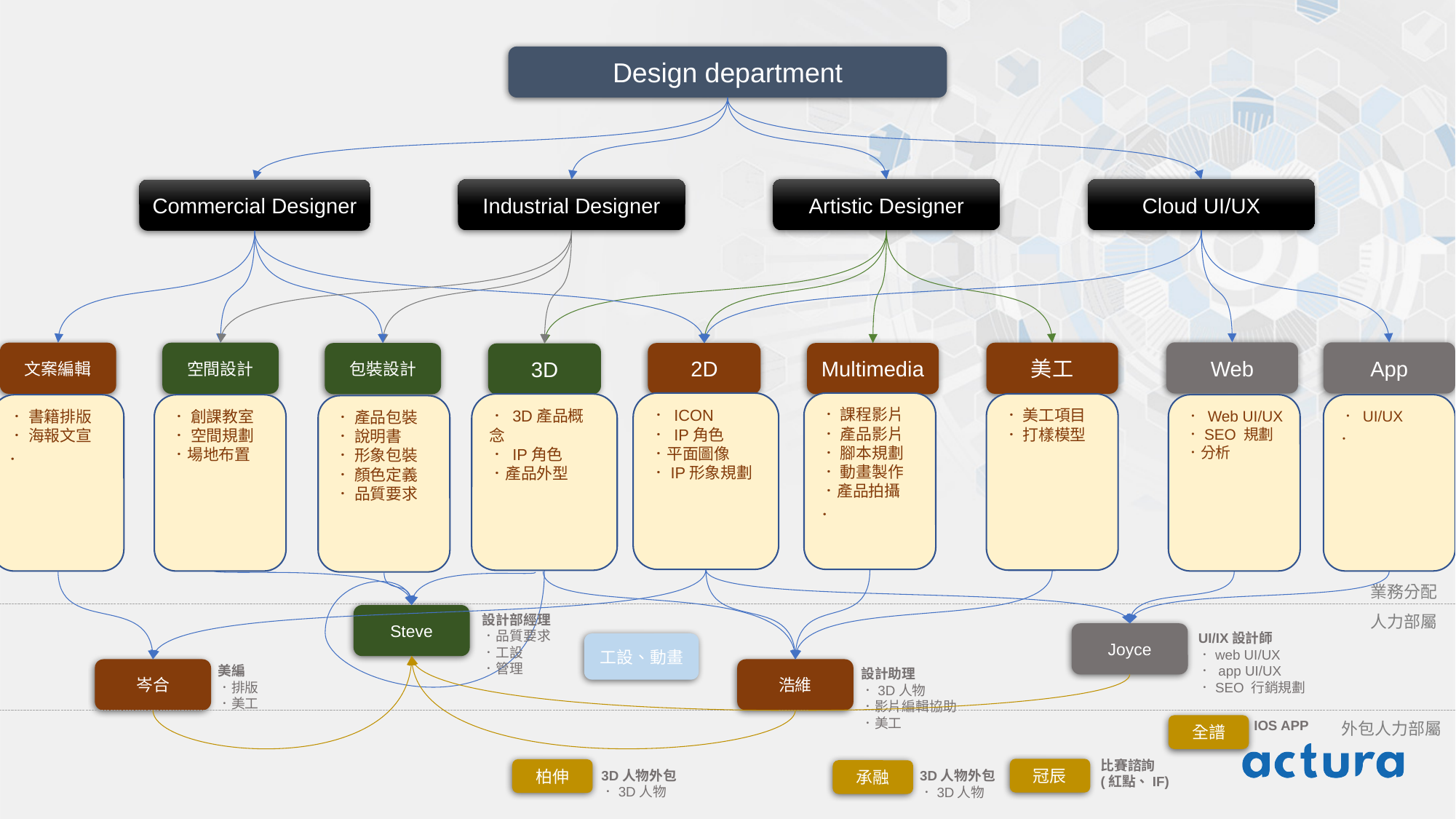

Design department
Industrial Designer
Cloud UI/UX
Artistic Designer
Commercial Designer
Web
App
美工
文案編輯
空間設計
包裝設計
Multimedia
2D
3D
． ICON
． IP角色
．平面圖像
．IP形象規劃

． 課程影片
． 產品影片
． 腳本規劃
． 動畫製作
．產品拍攝
．

． 美工項目
． 打樣模型

． 3D產品概念
． IP角色
．產品外型

． Web UI/UX
．SEO 規劃
．分析

． UI/UX
．
． 書籍排版
． 海報文宣
．

． 創課教室
． 空間規劃
．場地布置
． 產品包裝
． 說明書
． 形象包裝
． 顏色定義
． 品質要求

業務分配
Steve
設計部經理
．品質要求
．工設
．管理
人力部屬
Joyce
UI/IX設計師
．web UI/UX
． app UI/UX
．SEO 行銷規劃

工設、動畫
美編
．排版
．美工
岑合
浩維
設計助理
．3D人物
．影片編輯協助
．美工

IOS APP

外包人力部屬
全譜
比賽諮詢
(紅點、IF)

冠辰
柏伸
承融
3D人物外包
．3D人物

3D人物外包
．3D人物